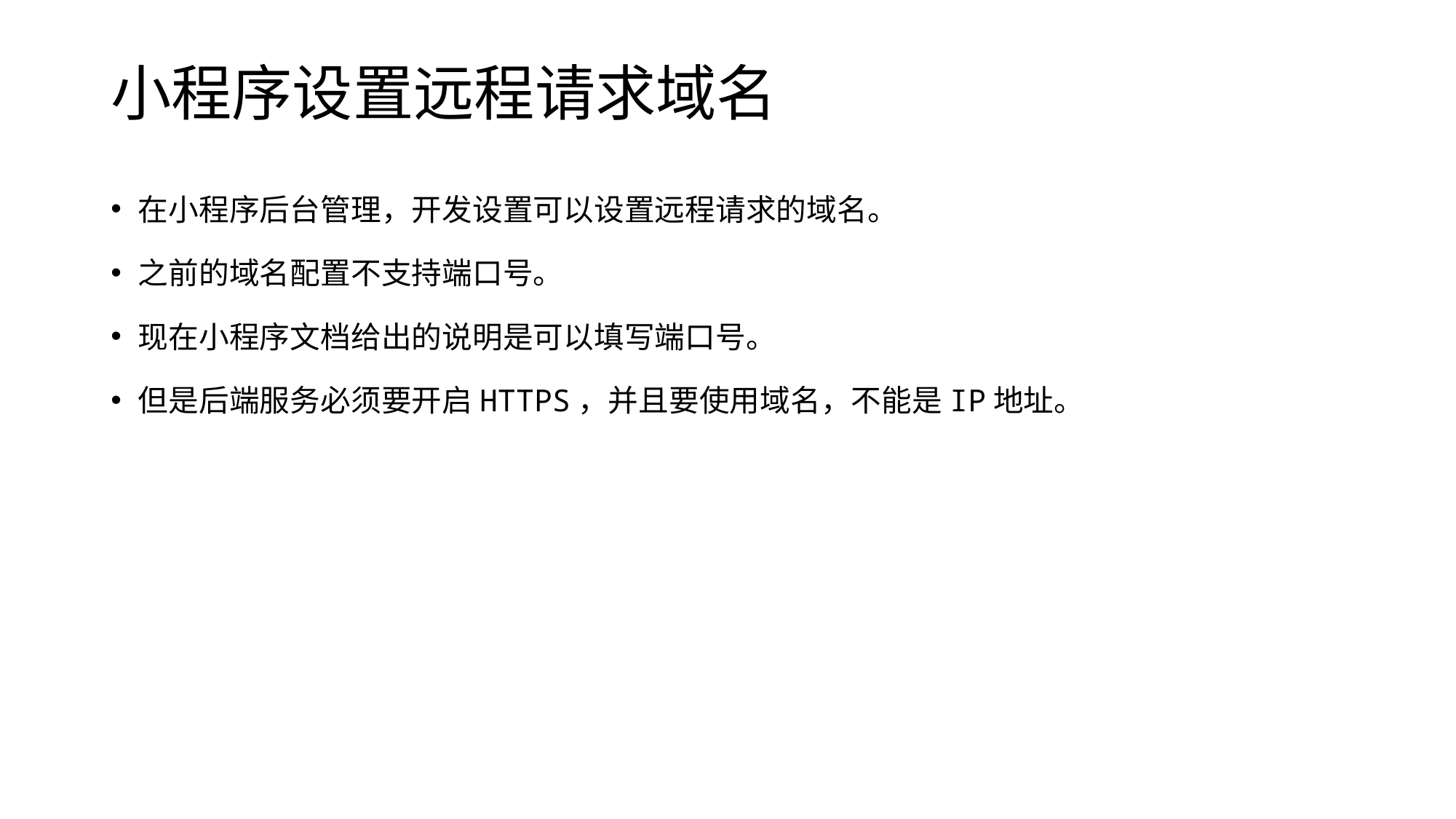

# 小程序设置远程请求域名
在小程序后台管理，开发设置可以设置远程请求的域名。
之前的域名配置不支持端口号。
现在小程序文档给出的说明是可以填写端口号。
但是后端服务必须要开启HTTPS，并且要使用域名，不能是IP地址。